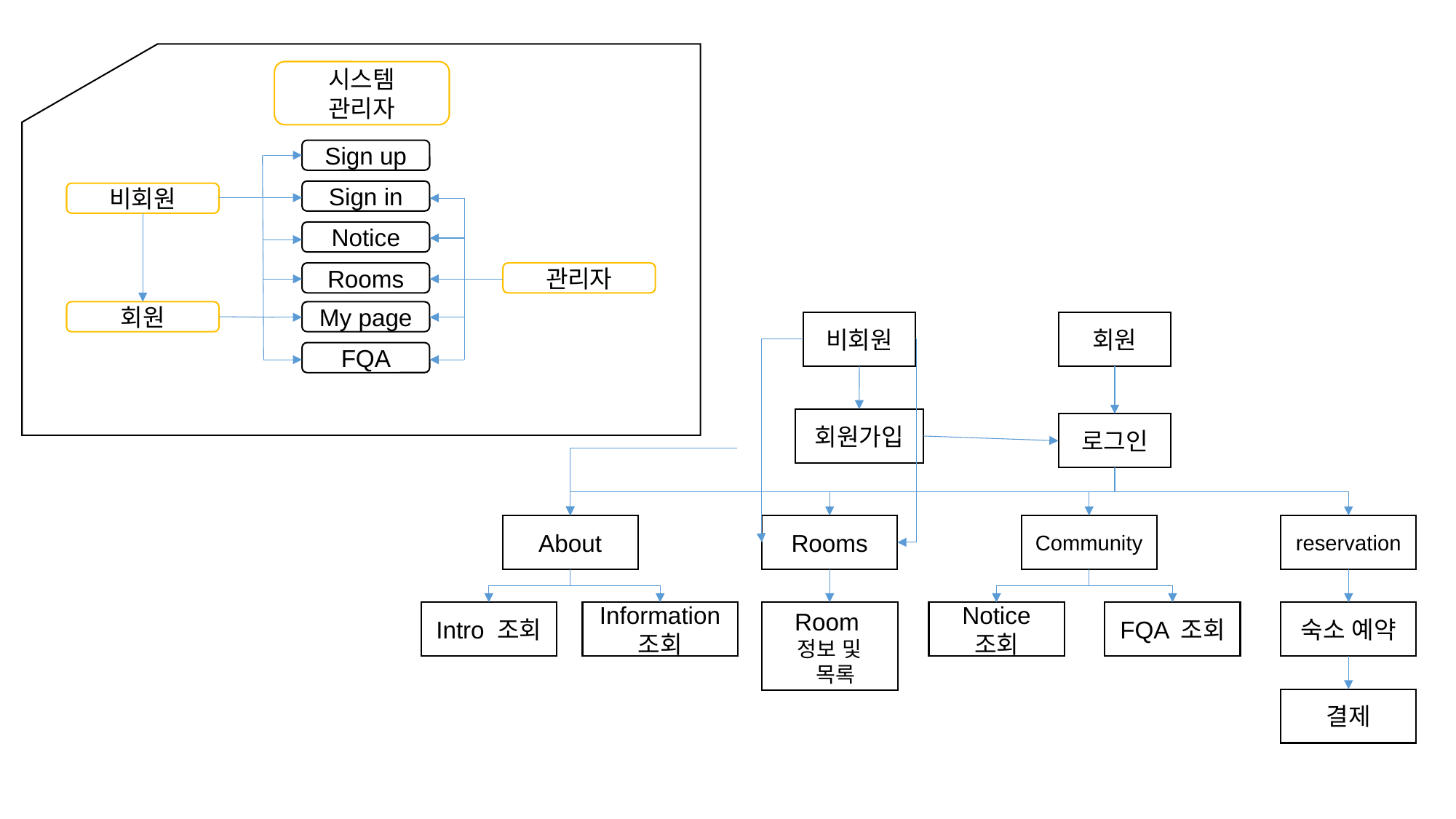

시스템
관리자
Sign up
Sign in
비회원
Notice
Rooms
관리자
회원
My page
FQA
비회원
회원
회원가입
로그인
About
Rooms
reservation
Community
Intro 조회
Information 조회
Room
정보 및
 목록
Notice
조회
FQA 조회
숙소 예약
결제